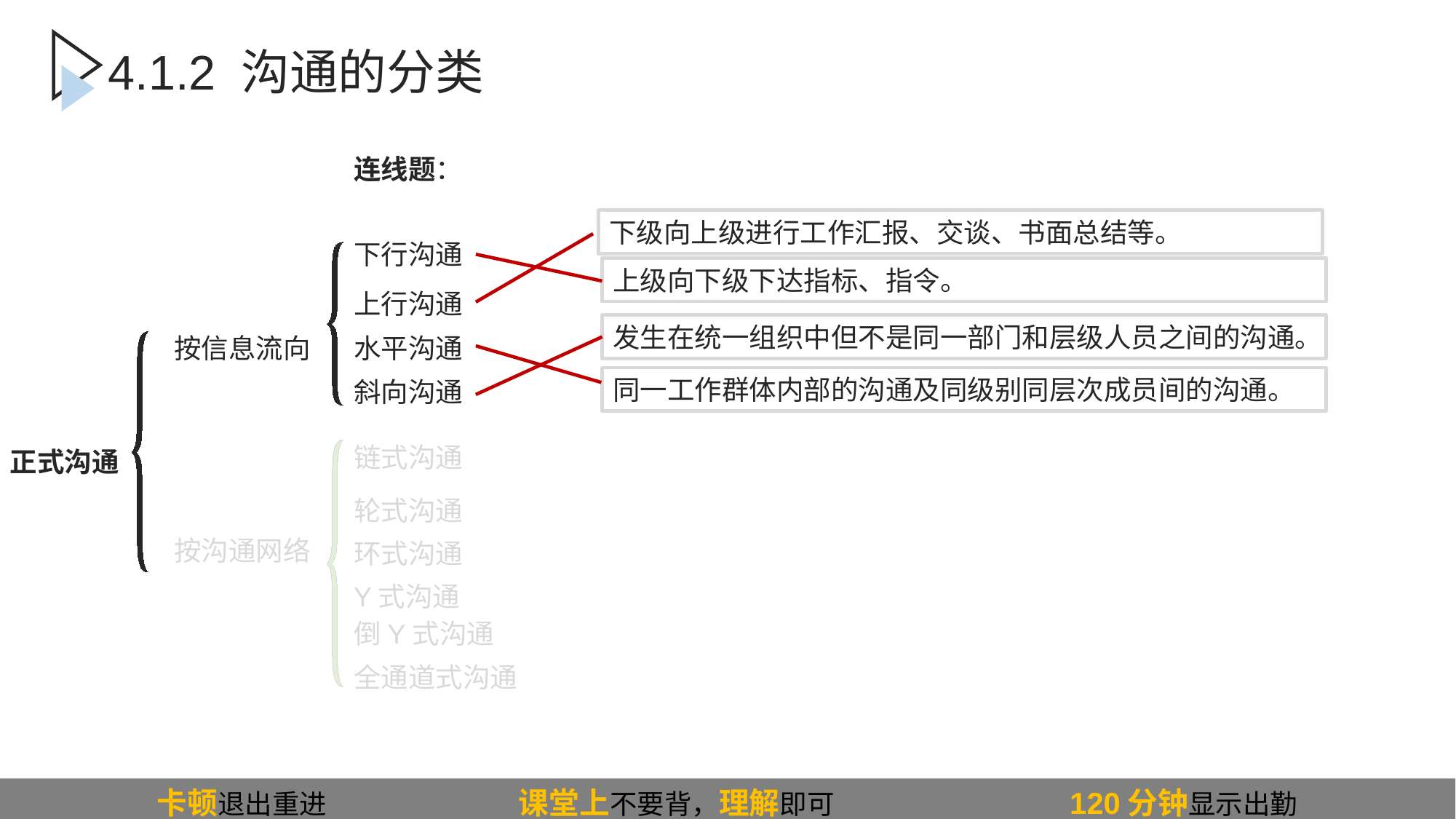

4.1.2 沟通的分类
连线题：
下级向上级进行工作汇报、交谈、书面总结等。
下行沟通

上行沟通
水平沟通
斜向沟通
按信息流向
链式沟通

轮式沟通
环式沟通
Y式沟通
按沟通网络

正式沟通
倒Y式沟通
全通道式沟通
上级向下级下达指标、指令。
发生在统一组织中但不是同一部门和层级人员之间的沟通。
同一工作群体内部的沟通及同级别同层次成员间的沟通。